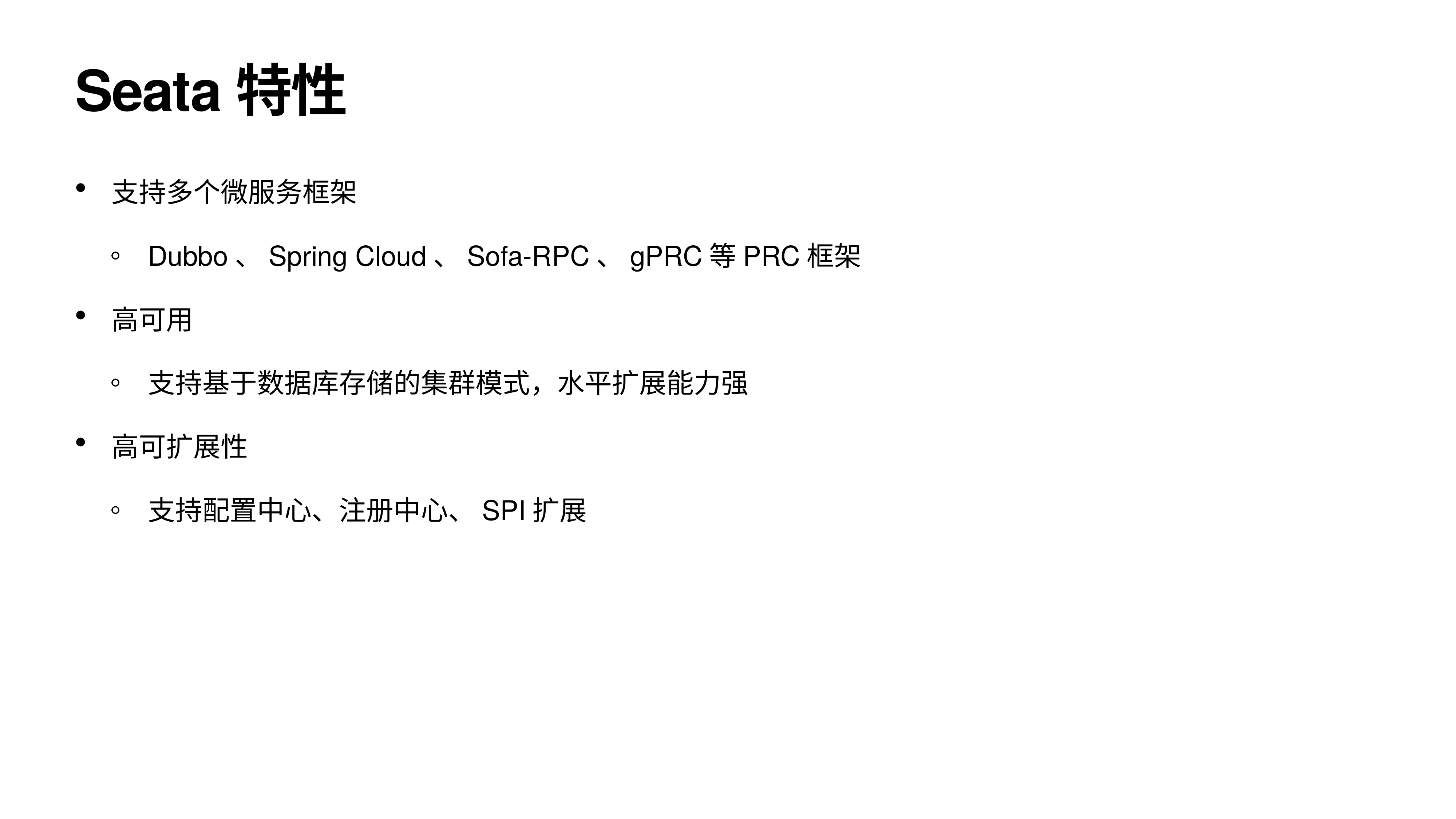

# Seata特性
支持多个微服务框架
Dubbo、Spring Cloud、Sofa-RPC、gPRC等PRC框架
高可用
支持基于数据库存储的集群模式，水平扩展能力强
高可扩展性
支持配置中心、注册中心、SPI扩展